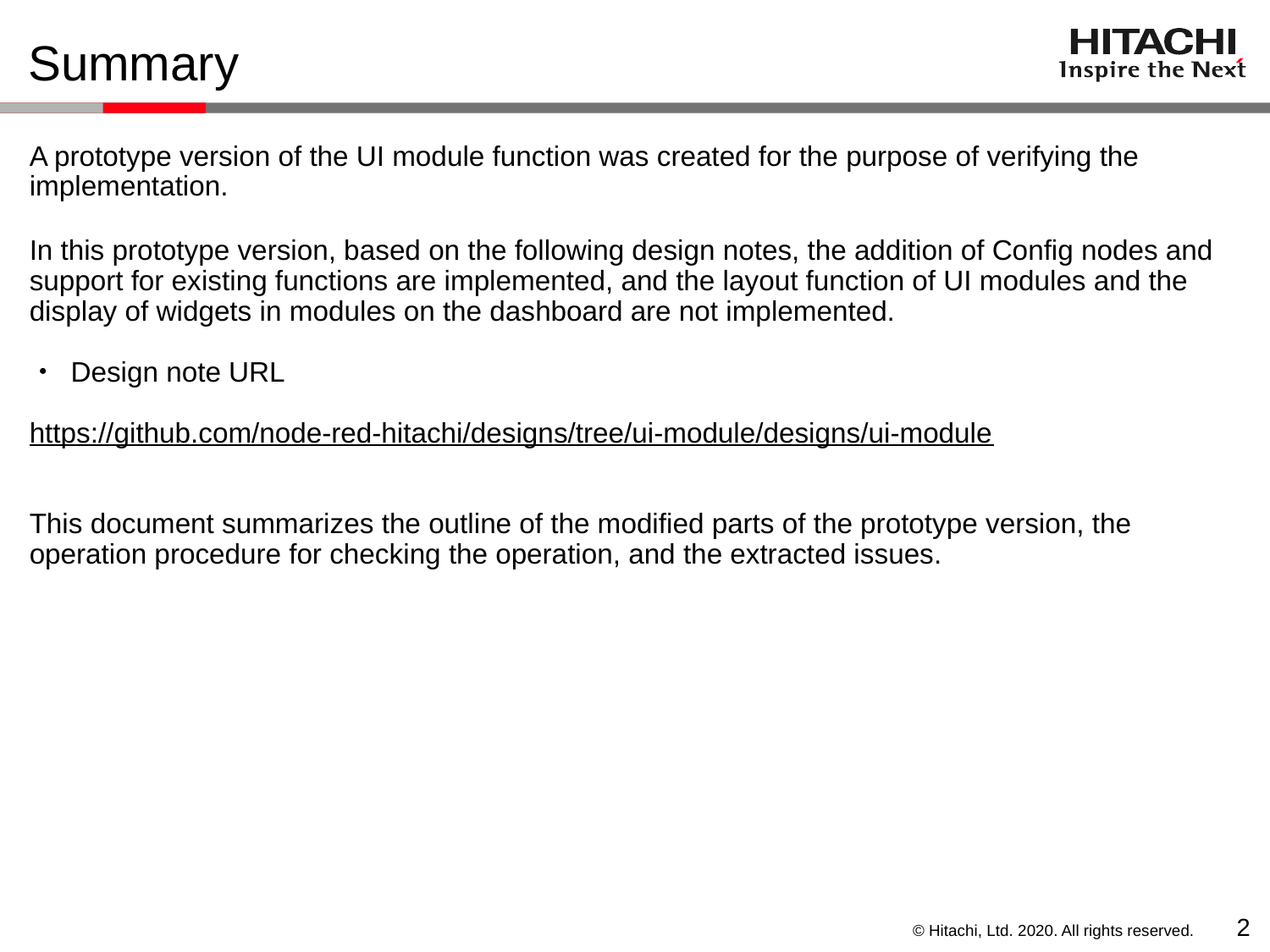

# Summary
A prototype version of the UI module function was created for the purpose of verifying the implementation.
In this prototype version, based on the following design notes, the addition of Config nodes and support for existing functions are implemented, and the layout function of UI modules and the display of widgets in modules on the dashboard are not implemented.

・ Design note URL

https://github.com/node-red-hitachi/designs/tree/ui-module/designs/ui-module

This document summarizes the outline of the modified parts of the prototype version, the operation procedure for checking the operation, and the extracted issues.
2